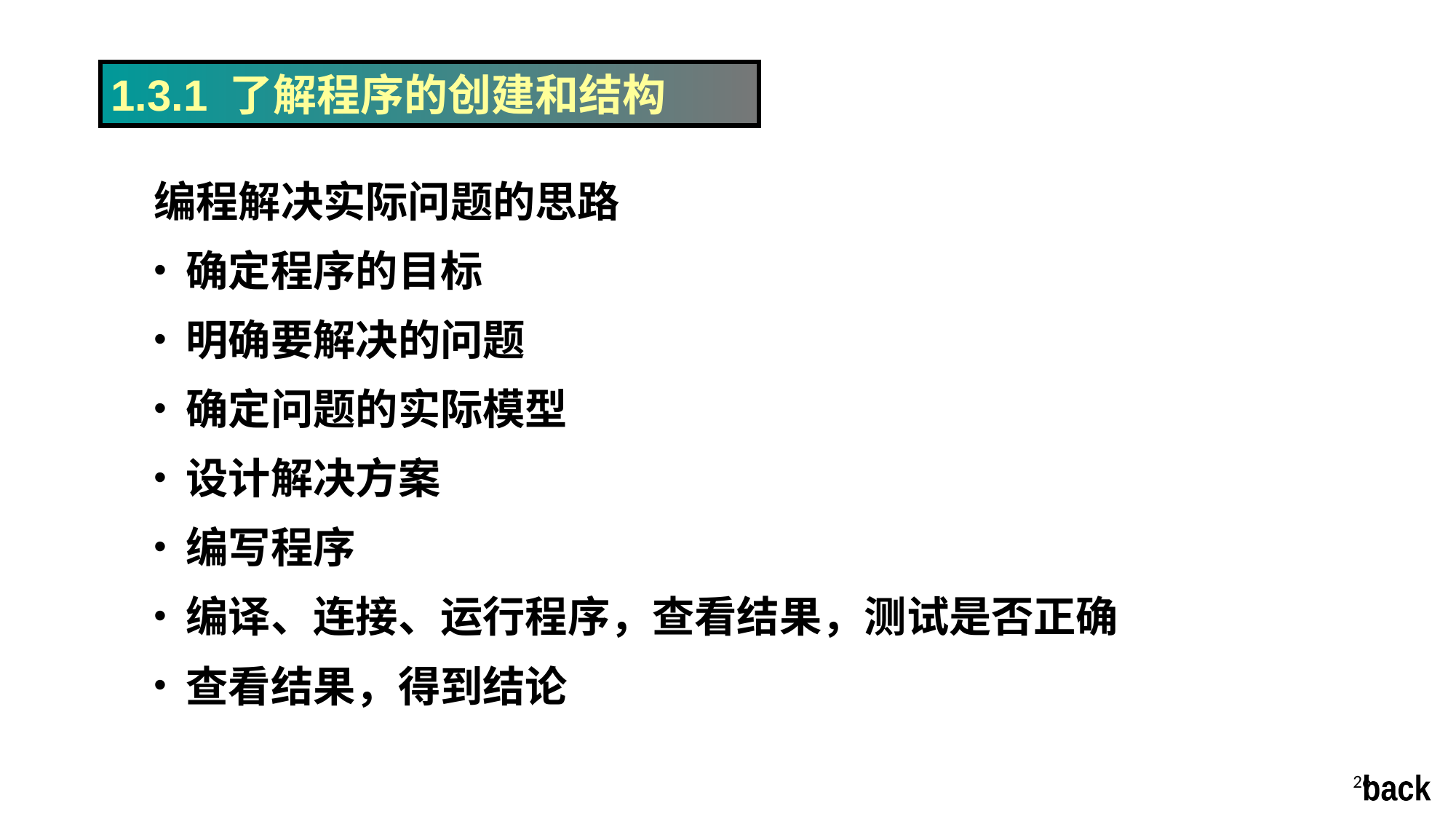

1.3.1 了解程序的创建和结构
编程解决实际问题的思路
 确定程序的目标
 明确要解决的问题
 确定问题的实际模型
 设计解决方案
 编写程序
 编译、连接、运行程序，查看结果，测试是否正确
 查看结果，得到结论
26